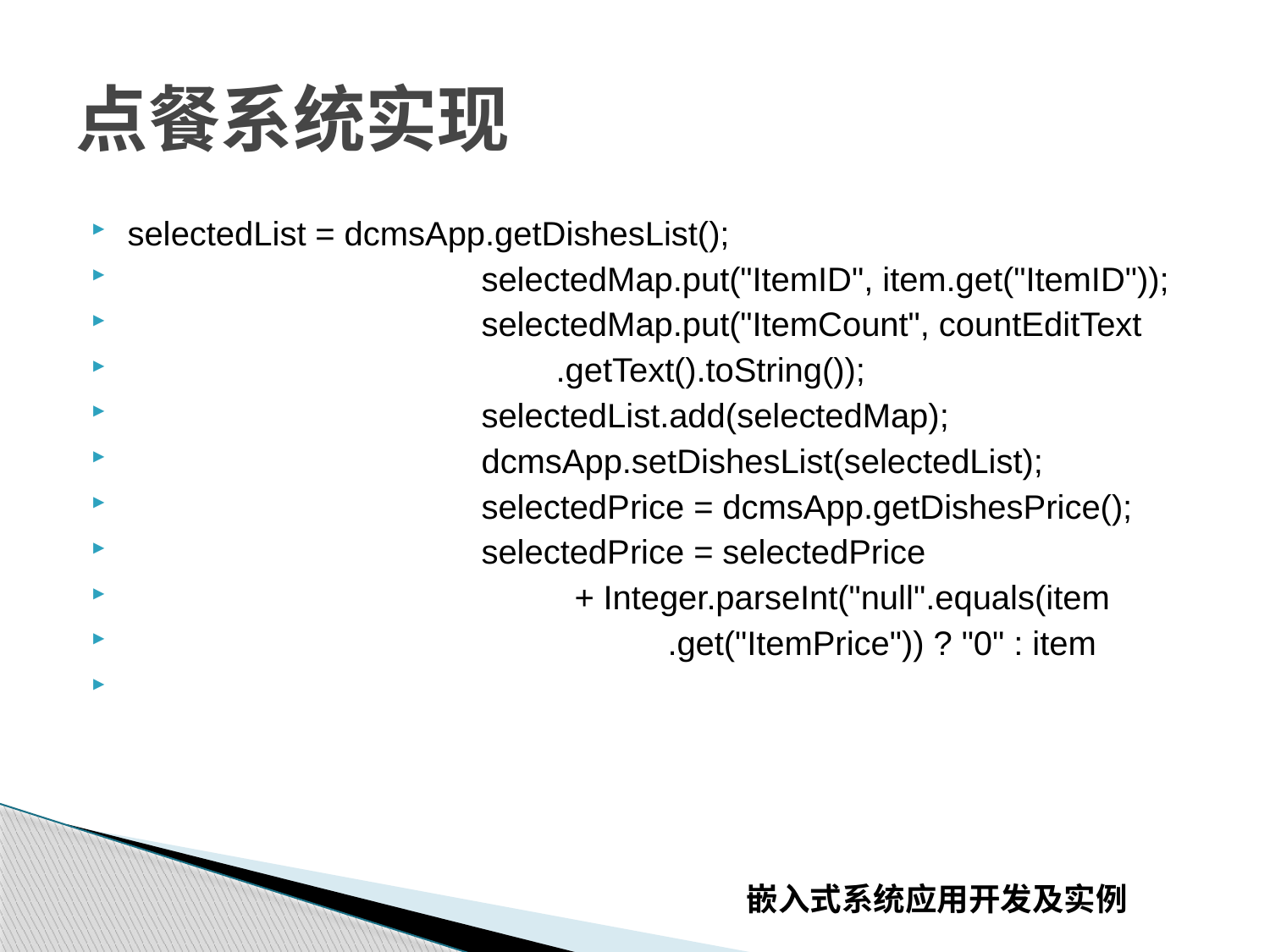

# 点餐系统实现
selectedList = dcmsApp.getDishesList();
                                      selectedMap.put("ItemID", item.get("ItemID"));
                                      selectedMap.put("ItemCount", countEditText
                                              .getText().toString());
                                      selectedList.add(selectedMap);
                                      dcmsApp.setDishesList(selectedList);
                                      selectedPrice = dcmsApp.getDishesPrice();
                                      selectedPrice = selectedPrice
                                                + Integer.parseInt("null".equals(item
                                                          .get("ItemPrice")) ? "0" : item

嵌入式系统应用开发及实例